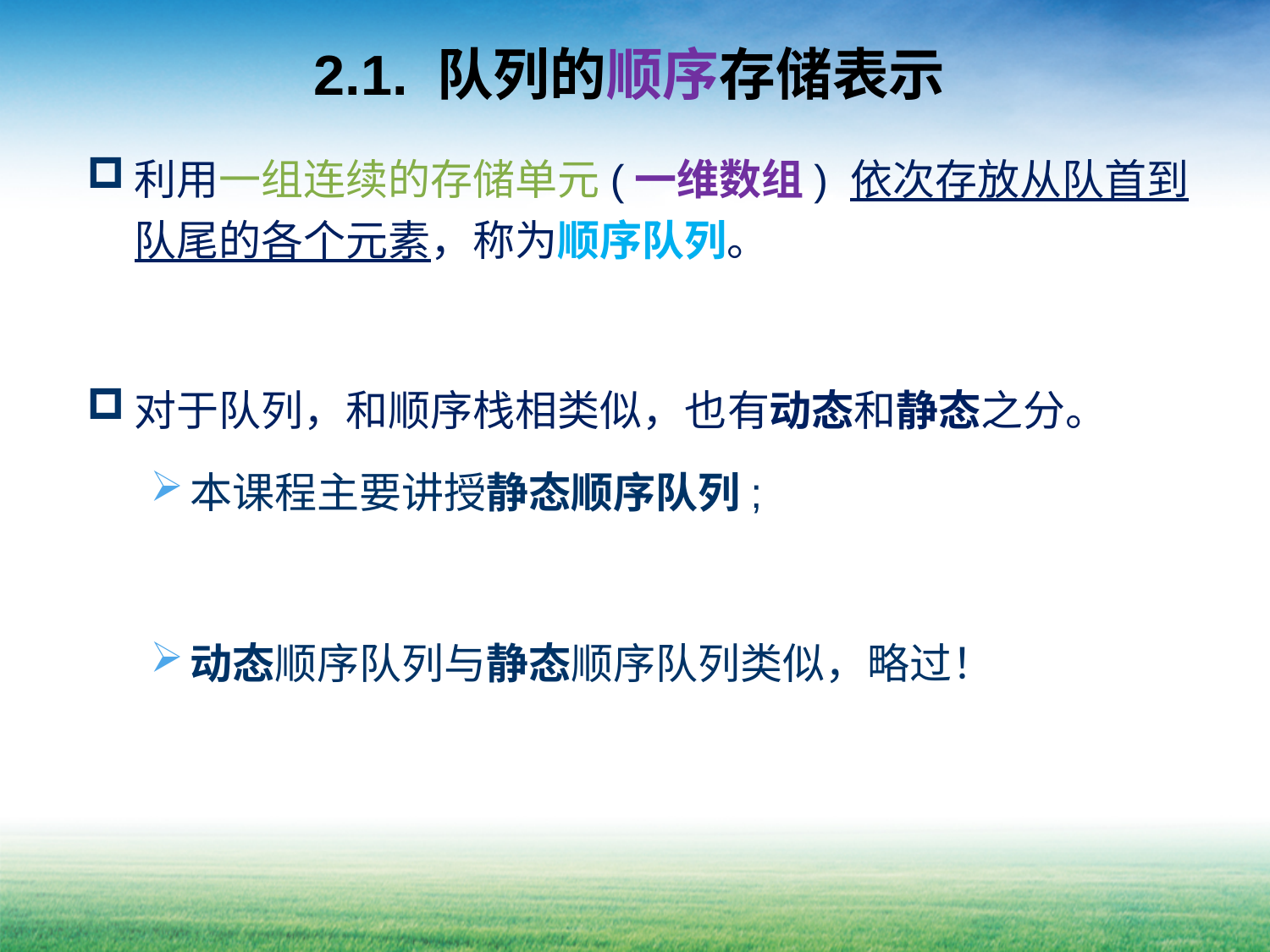

# 2.1. 队列的顺序存储表示
利用一组连续的存储单元(一维数组) 依次存放从队首到队尾的各个元素，称为顺序队列。

对于队列，和顺序栈相类似，也有动态和静态之分。
本课程主要讲授静态顺序队列;

动态顺序队列与静态顺序队列类似，略过！